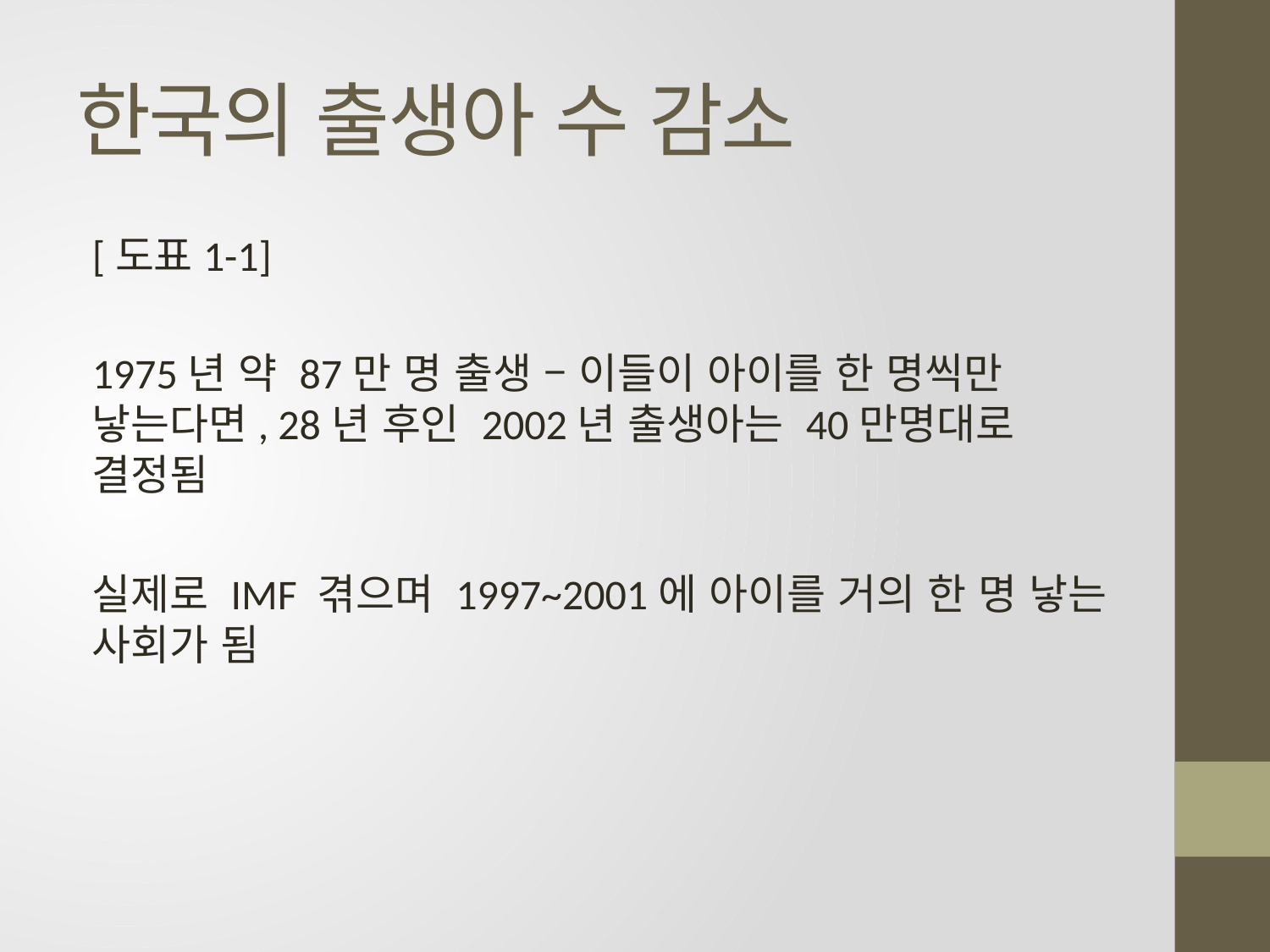

# 한국의 출생아 수 감소
[도표1-1]

1975년 약 87만 명 출생 – 이들이 아이를 한 명씩만 낳는다면, 28년 후인 2002년 출생아는 40만명대로 결정됨

실제로 IMF 겪으며 1997~2001에 아이를 거의 한 명 낳는 사회가 됨